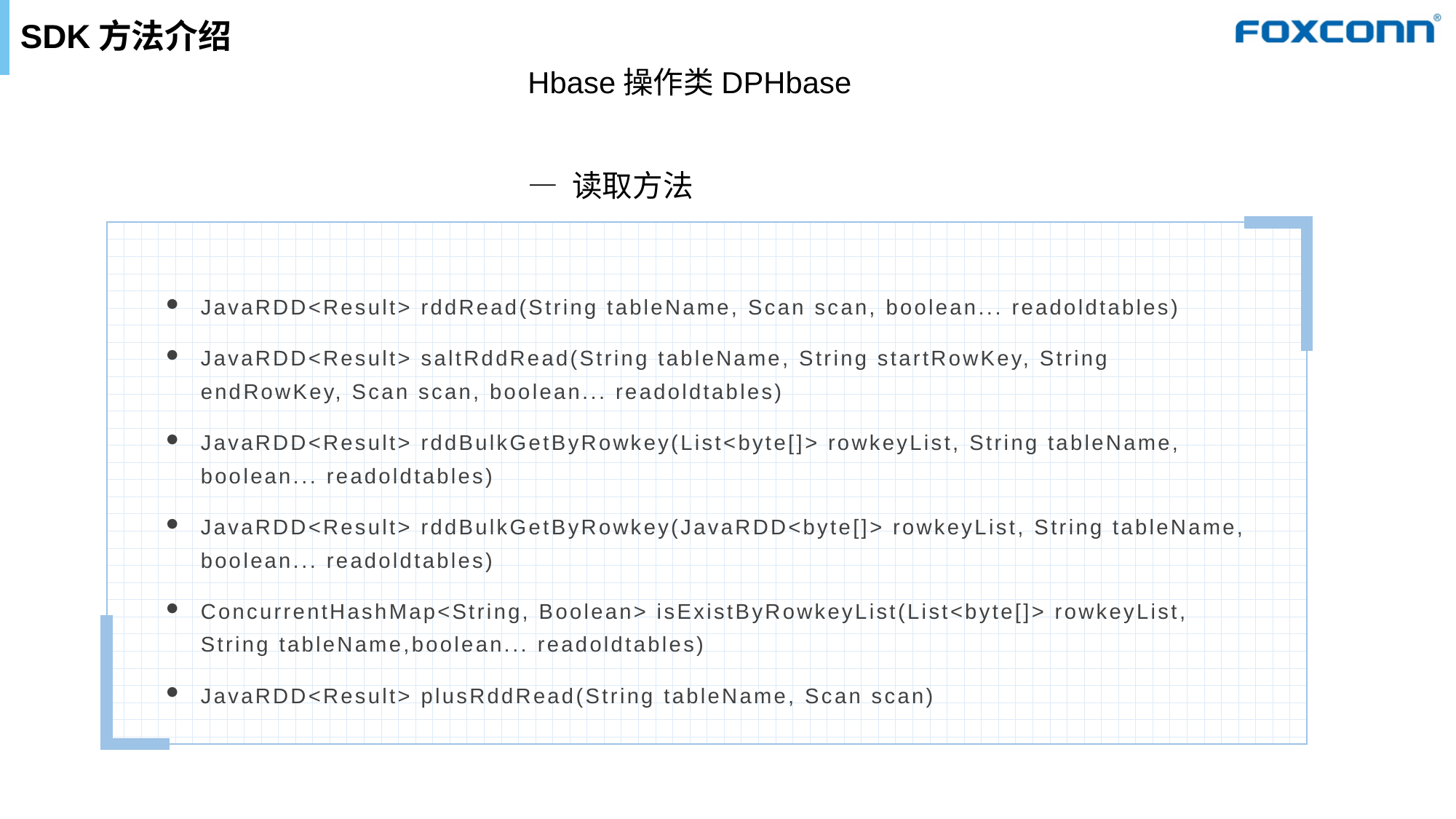

# SDK方法介绍
Hbase操作类DPHbase

— 读取方法

JavaRDD<Result> rddRead(String tableName, Scan scan, boolean... readoldtables)
JavaRDD<Result> saltRddRead(String tableName, String startRowKey, String endRowKey, Scan scan, boolean... readoldtables)
JavaRDD<Result> rddBulkGetByRowkey(List<byte[]> rowkeyList, String tableName, boolean... readoldtables)
JavaRDD<Result> rddBulkGetByRowkey(JavaRDD<byte[]> rowkeyList, String tableName, boolean... readoldtables)
ConcurrentHashMap<String, Boolean> isExistByRowkeyList(List<byte[]> rowkeyList, String tableName,boolean... readoldtables)
JavaRDD<Result> plusRddRead(String tableName, Scan scan)
14